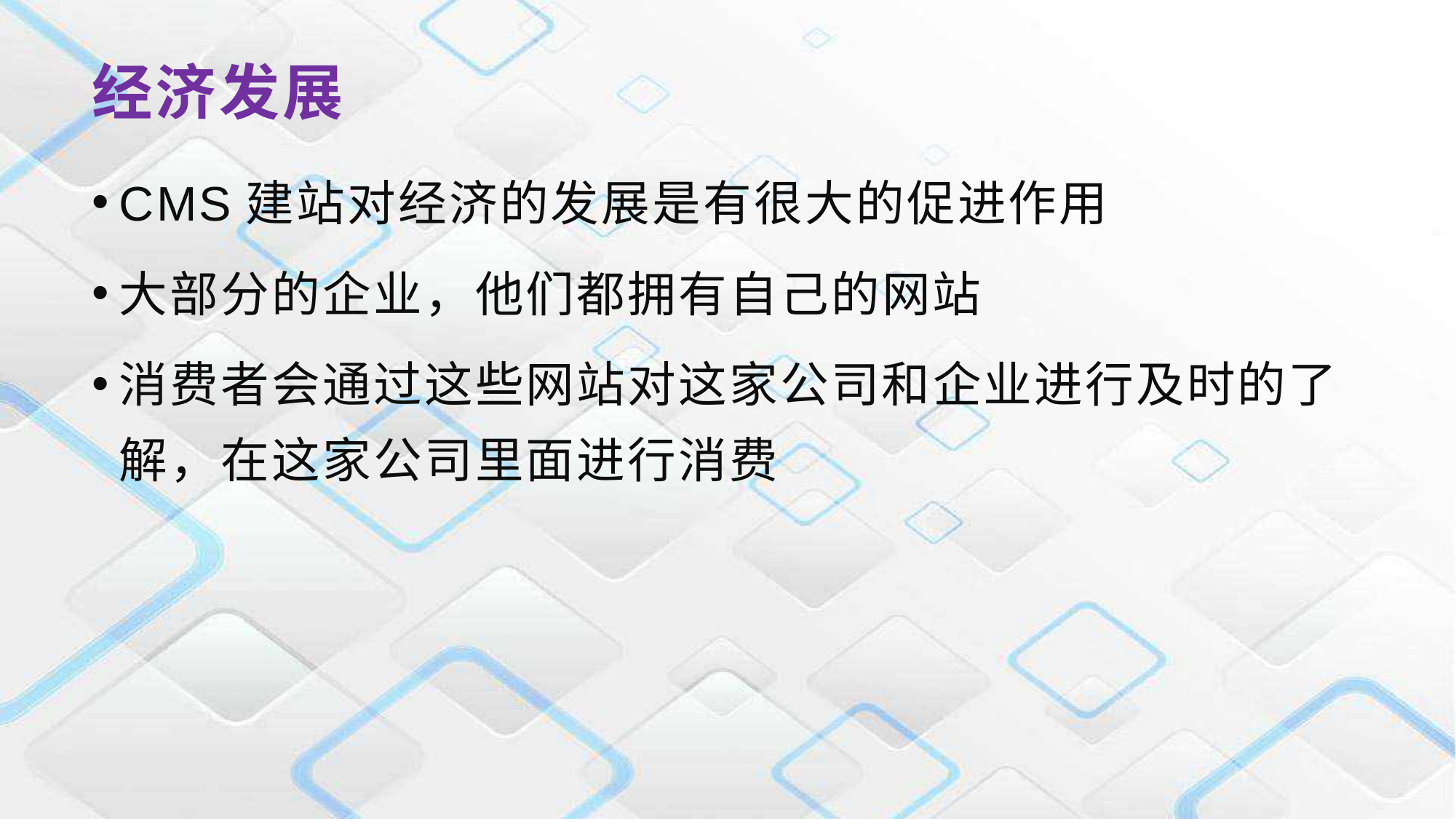

# 经济发展
CMS建站对经济的发展是有很大的促进作用
大部分的企业，他们都拥有自己的网站
消费者会通过这些网站对这家公司和企业进行及时的了解，在这家公司里面进行消费